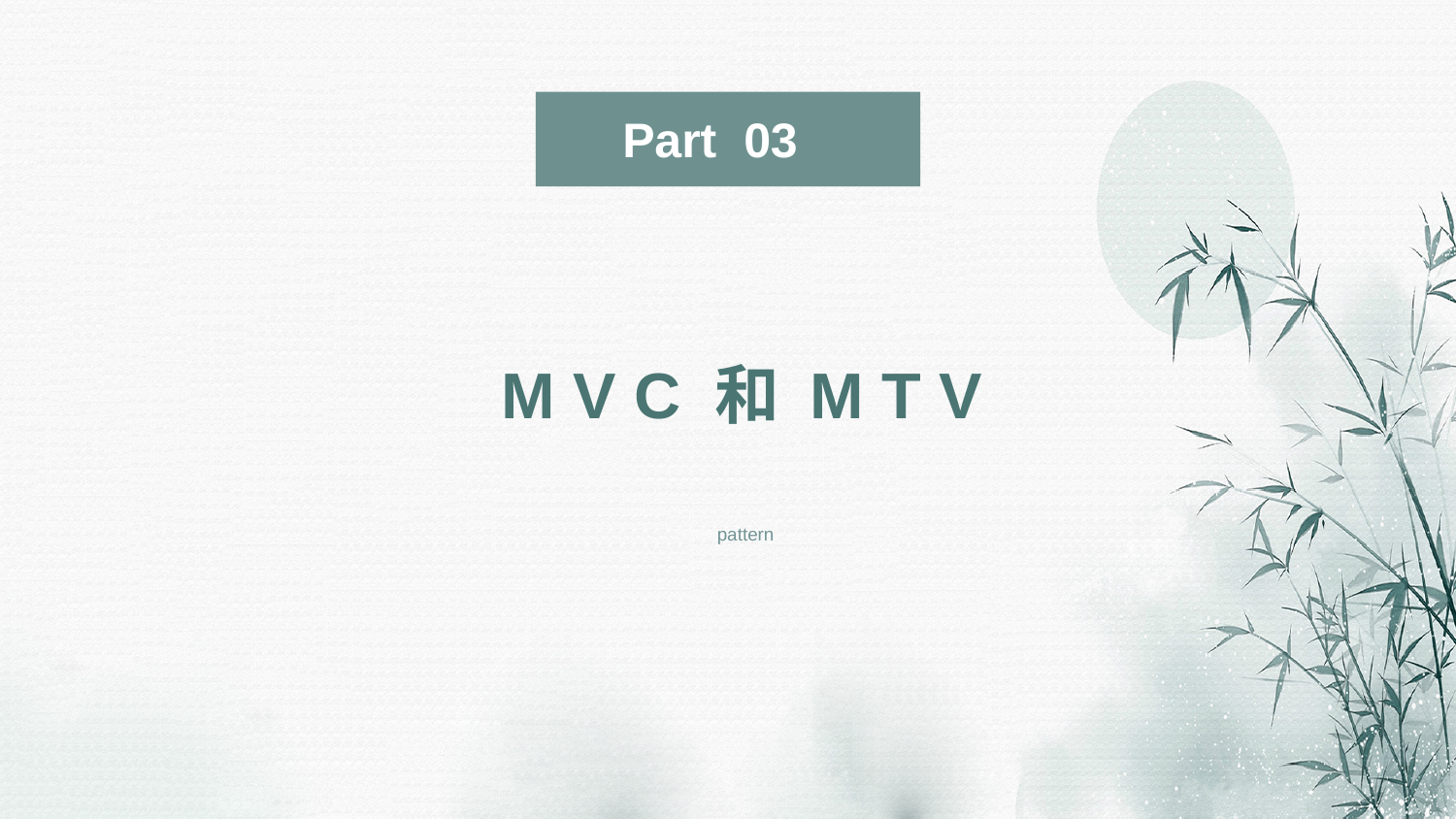

Part  03
M V C 和 M T V
pattern